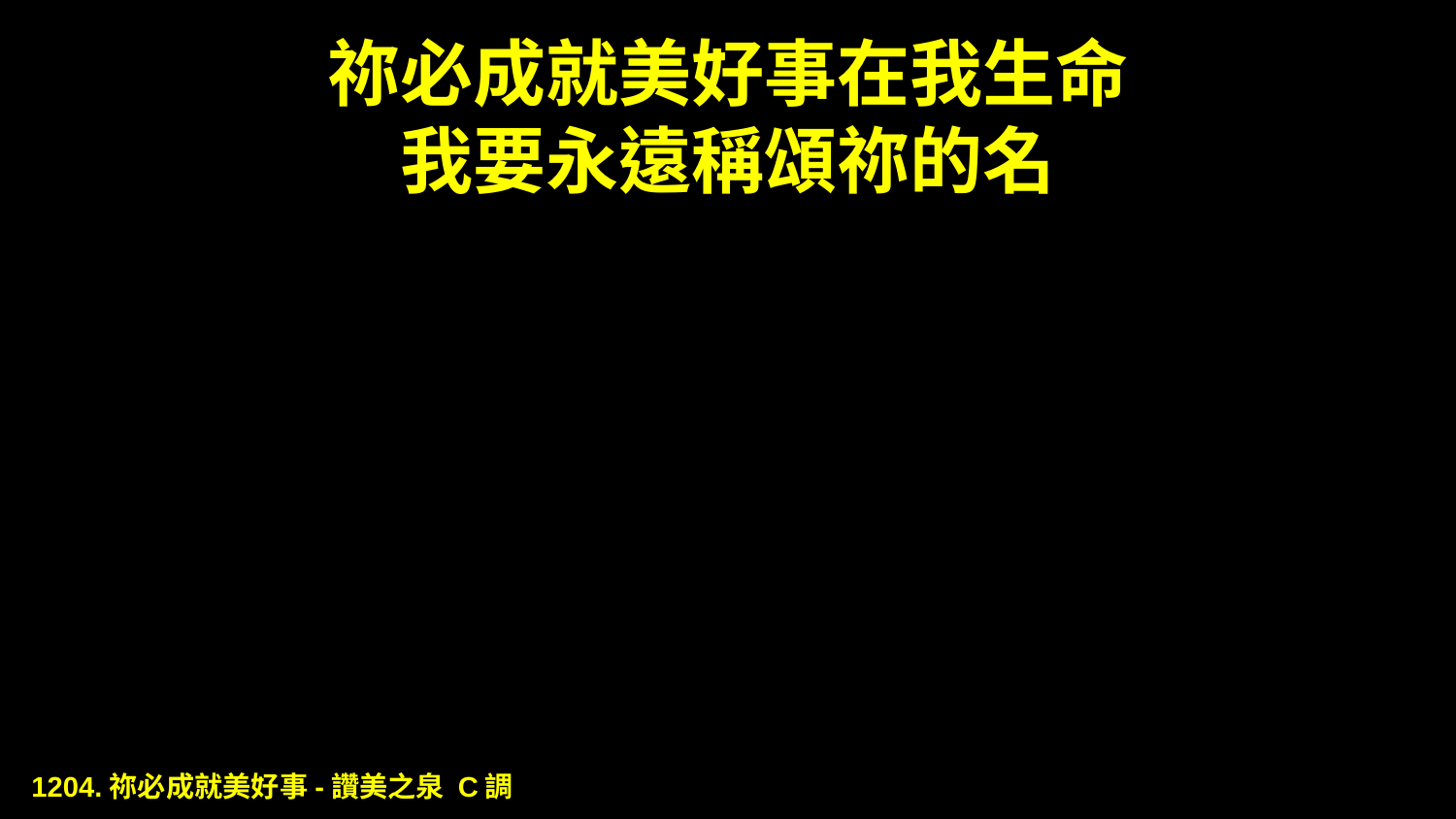

# 祢必成就美好事在我生命 我要永遠稱頌祢的名
1204.祢必成就美好事-讚美之泉 C調